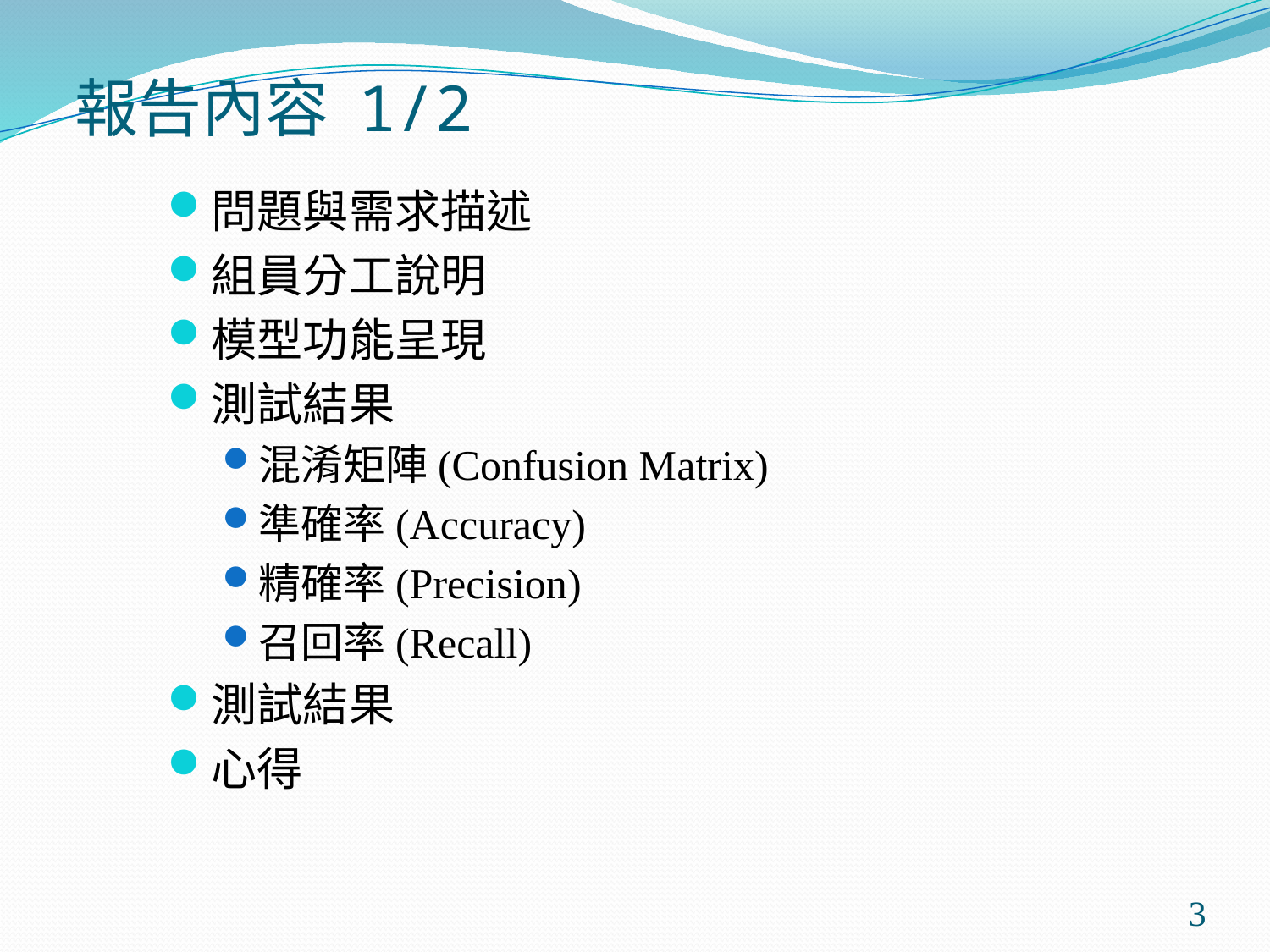

# 報告內容 1/2
問題與需求描述
組員分工說明
模型功能呈現
測試結果
混淆矩陣(Confusion Matrix)
準確率(Accuracy)
精確率(Precision)
召回率(Recall)
測試結果
心得
3